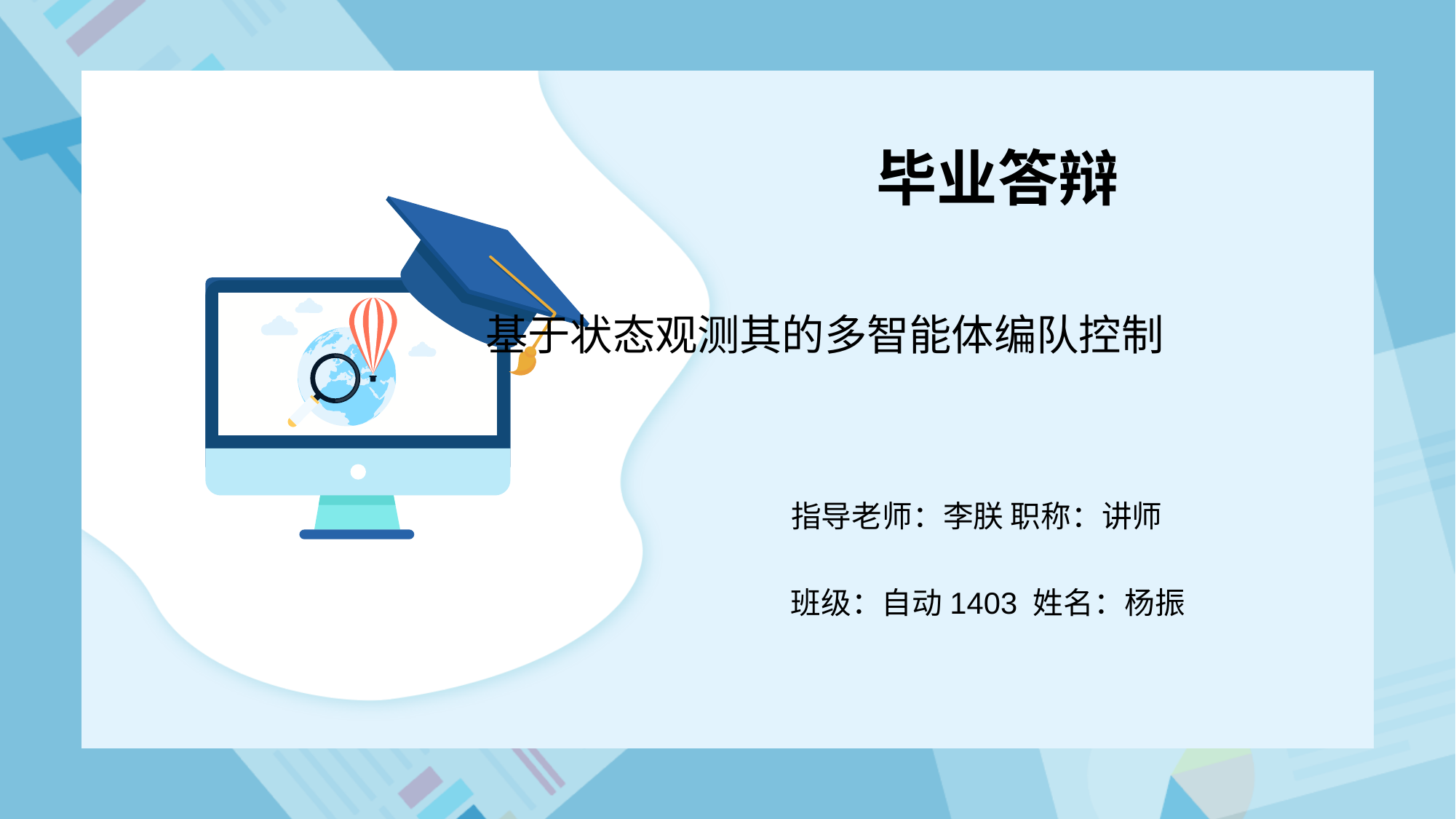

# 毕业答辩
基于状态观测其的多智能体编队控制
指导老师：李朕 职称：讲师
班级：自动1403 姓名：杨振